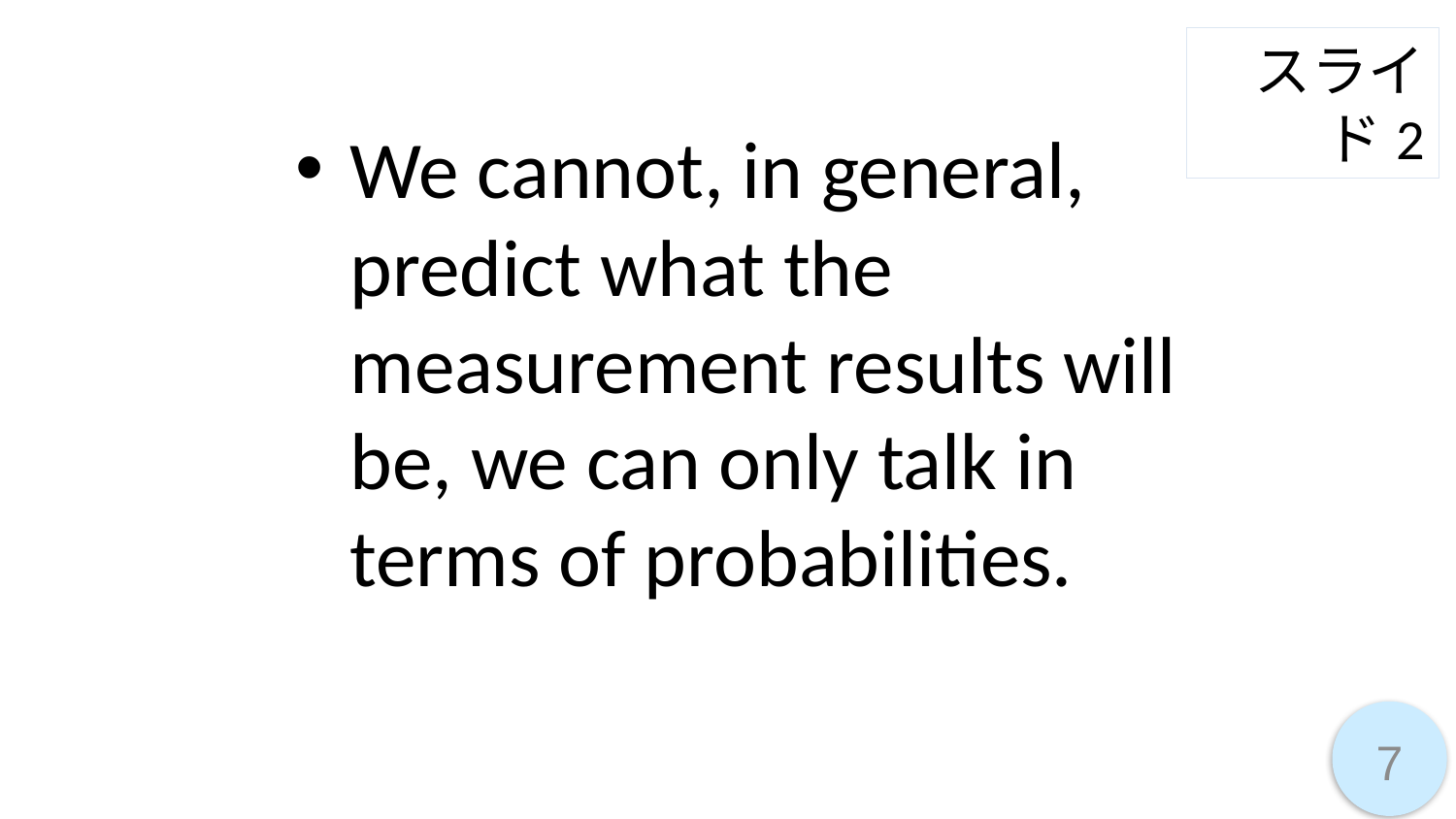

スライド2
We cannot, in general, predict what the measurement results will be, we can only talk in terms of probabilities.
7